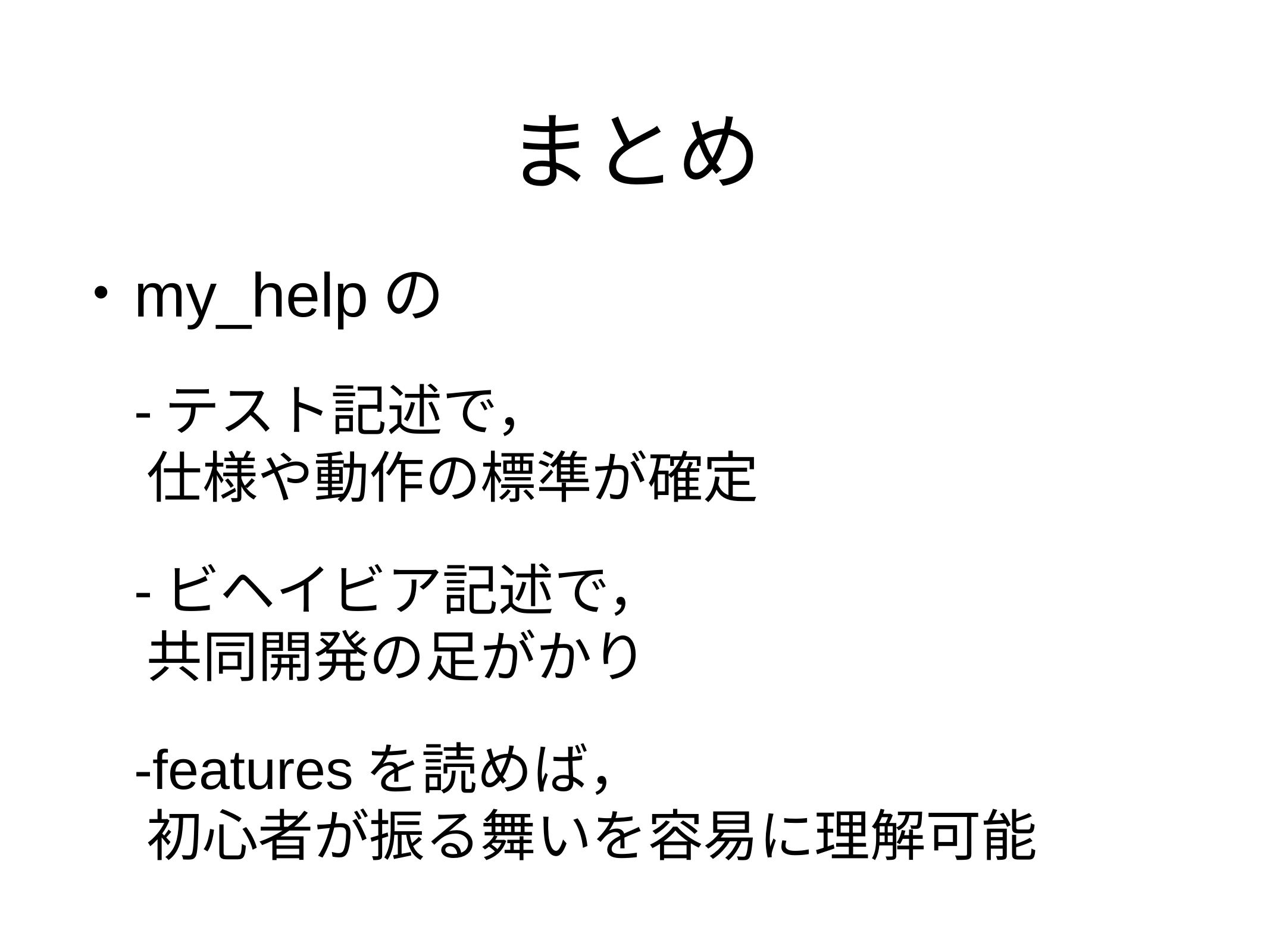

# まとめ
my_helpの
-テスト記述で，
 仕様や動作の標準が確定
-ビヘイビア記述で，
 共同開発の足がかり
-featuresを読めば，
 初心者が振る舞いを容易に理解可能